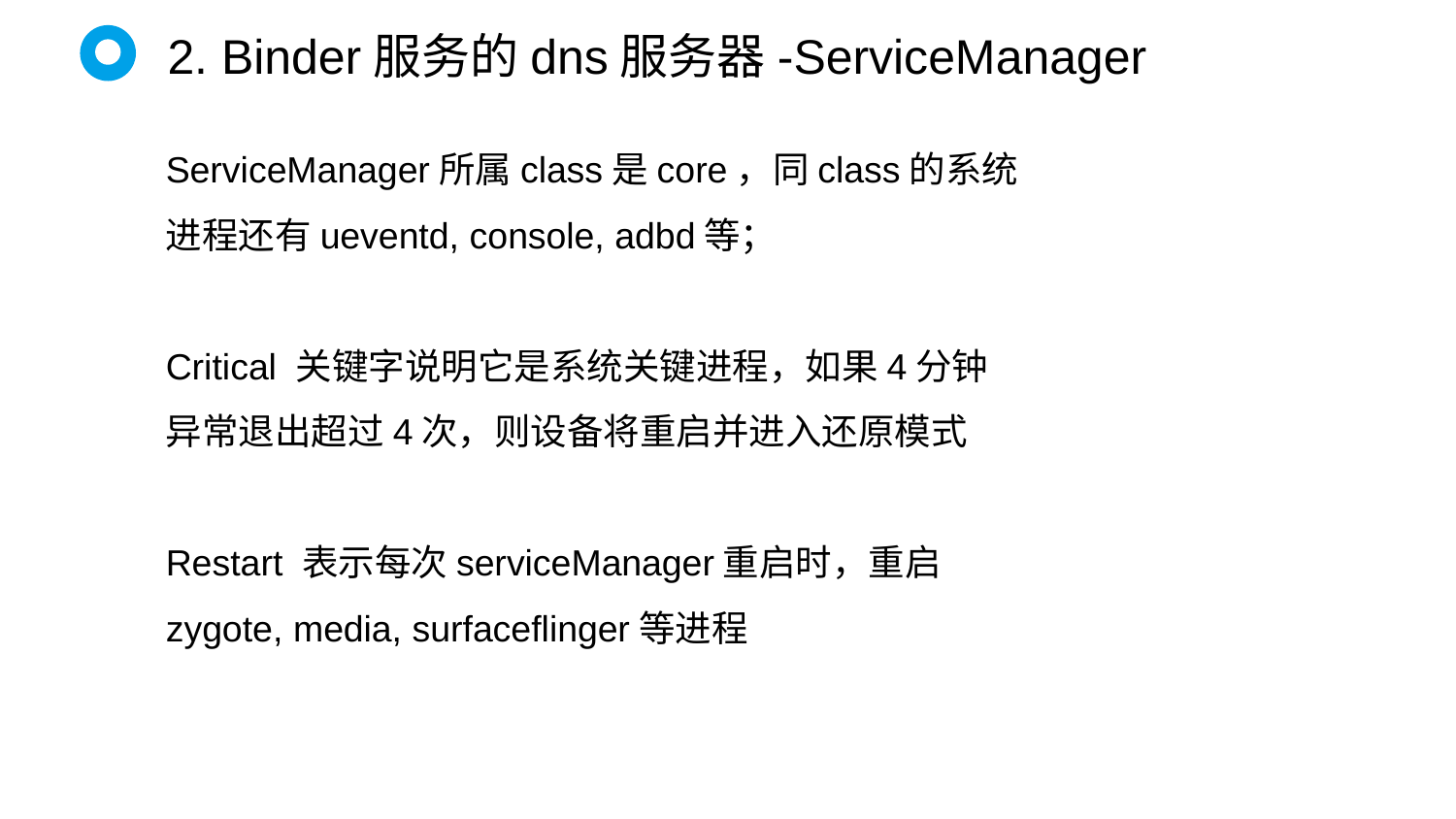

2. Binder服务的dns服务器-ServiceManager

ServiceManager所属class是core，同class的系统进程还有ueventd, console, adbd等；

Critical 关键字说明它是系统关键进程，如果4分钟异常退出超过4次，则设备将重启并进入还原模式

Restart 表示每次serviceManager重启时，重启zygote, media, surfaceflinger等进程